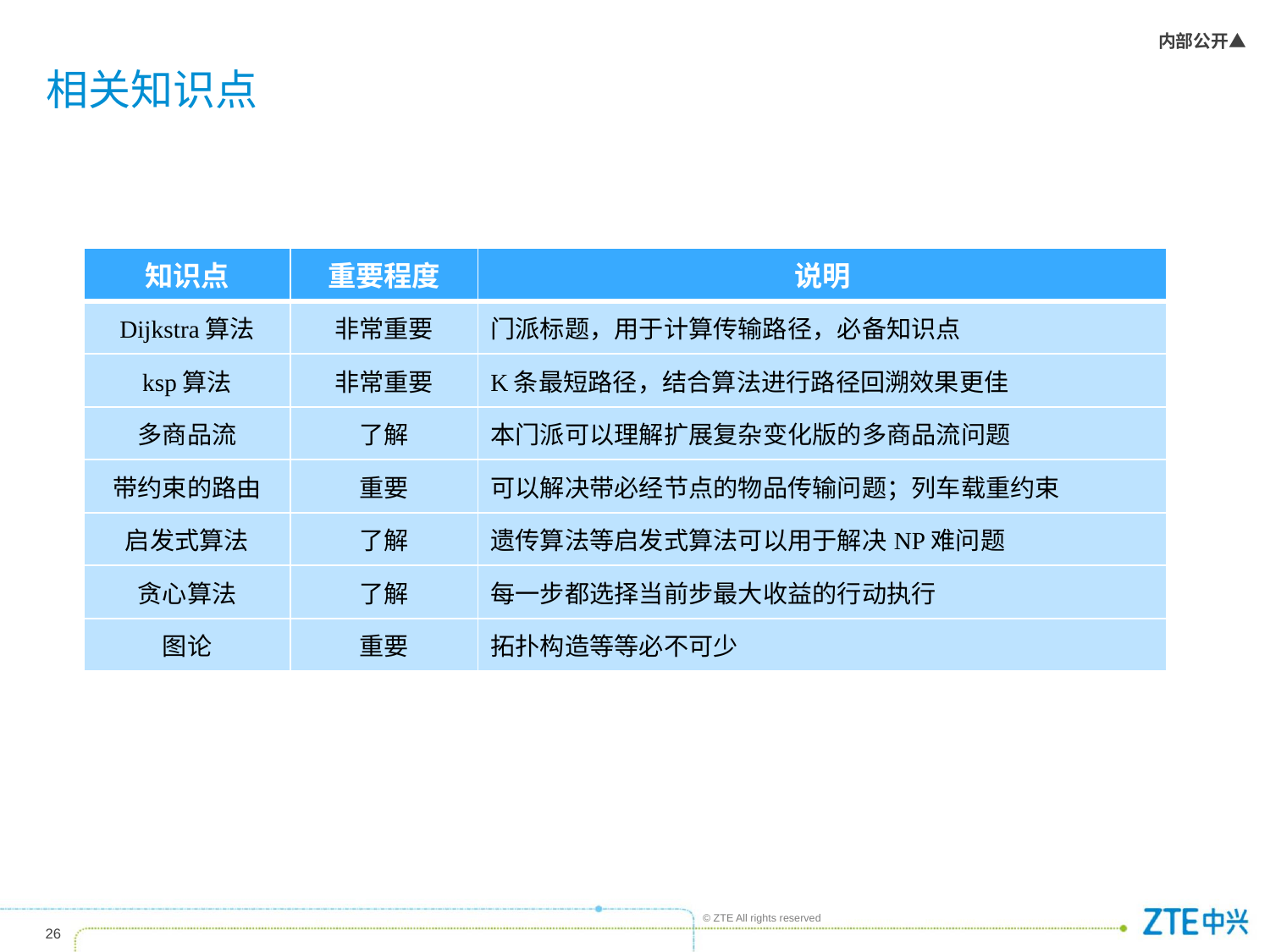

# 相关知识点
| 知识点 | 重要程度 | 说明 |
| --- | --- | --- |
| Dijkstra算法 | 非常重要 | 门派标题，用于计算传输路径，必备知识点 |
| ksp算法 | 非常重要 | K条最短路径，结合算法进行路径回溯效果更佳 |
| 多商品流 | 了解 | 本门派可以理解扩展复杂变化版的多商品流问题 |
| 带约束的路由 | 重要 | 可以解决带必经节点的物品传输问题；列车载重约束 |
| 启发式算法 | 了解 | 遗传算法等启发式算法可以用于解决NP难问题 |
| 贪心算法 | 了解 | 每一步都选择当前步最大收益的行动执行 |
| 图论 | 重要 | 拓扑构造等等必不可少 |